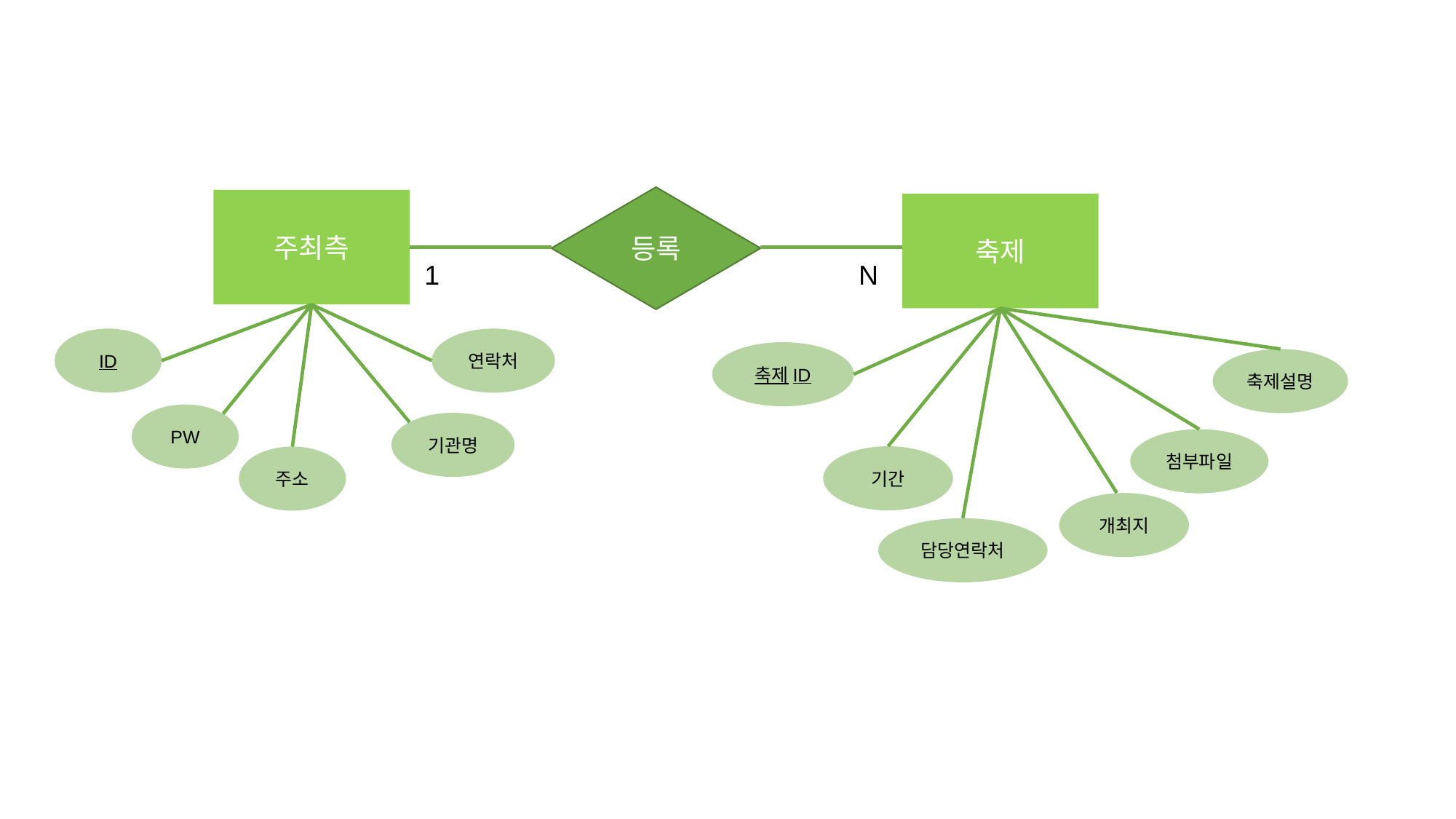

등록
주최측
축제
1
N
ID
연락처
축제ID
축제설명
PW
기관명
첨부파일
기간
주소
개최지
담당연락처